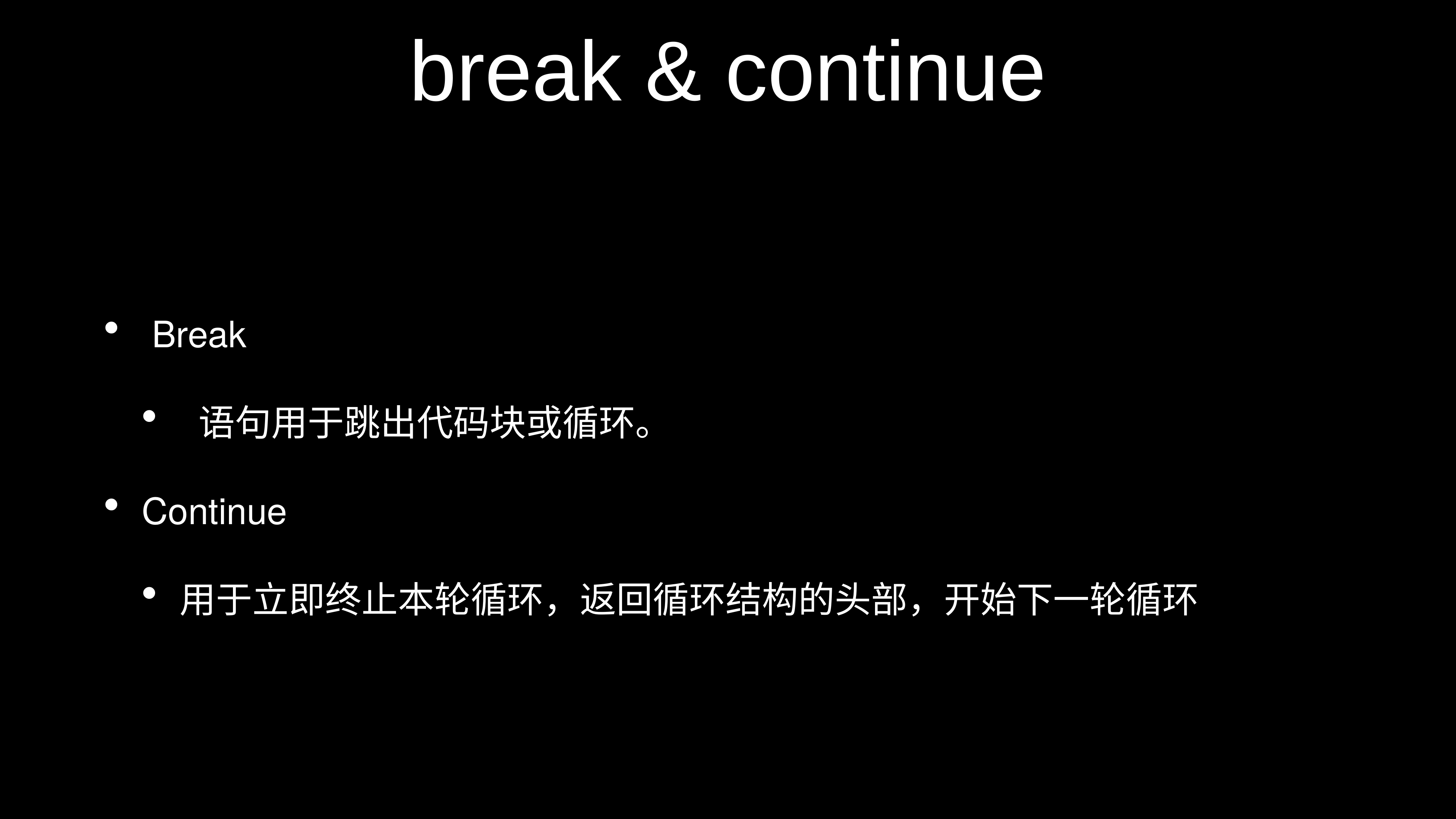

# break & continue
 Break
 语句用于跳出代码块或循环。
Continue
用于立即终止本轮循环，返回循环结构的头部，开始下一轮循环